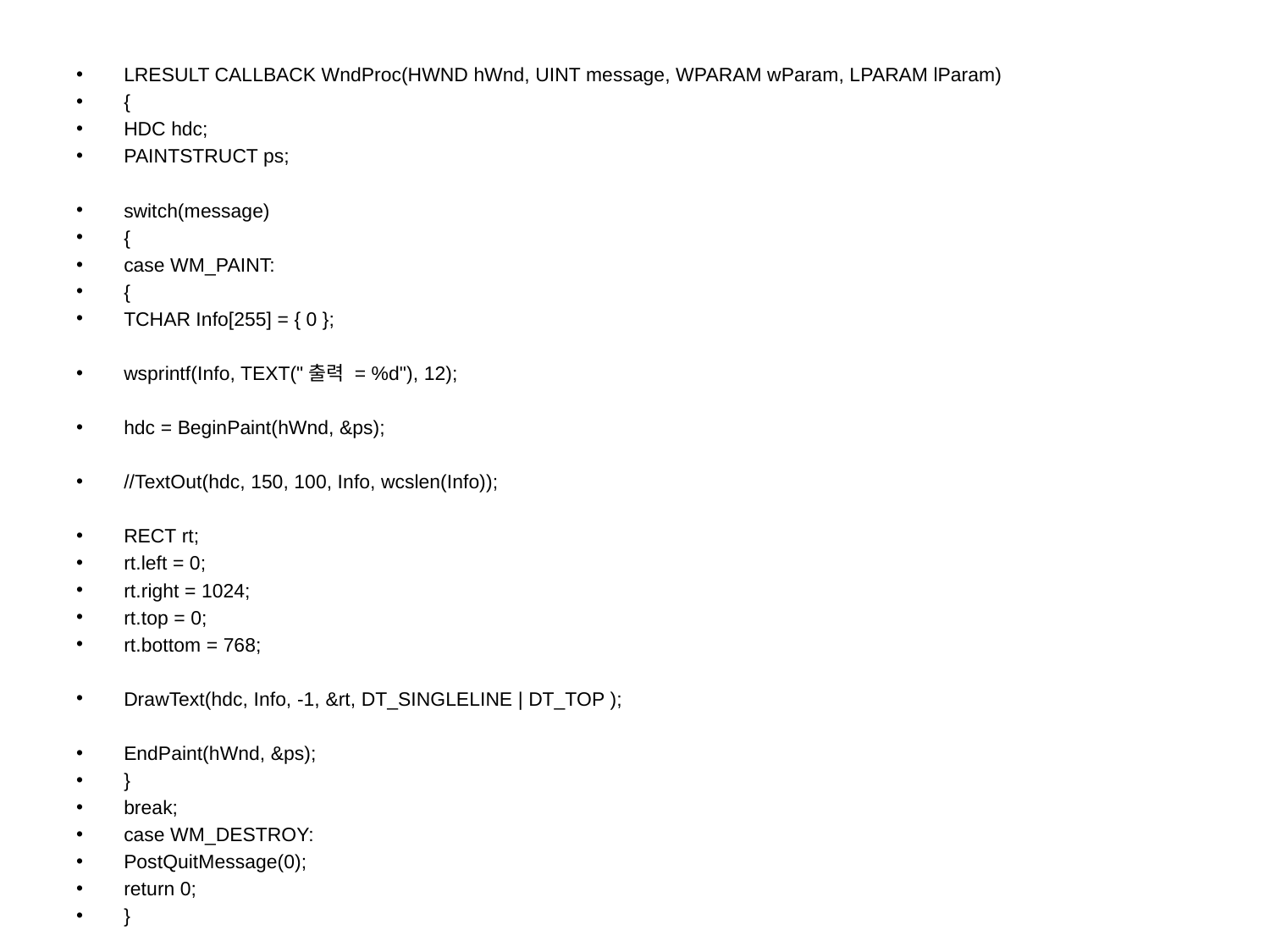

LRESULT CALLBACK WndProc(HWND hWnd, UINT message, WPARAM wParam, LPARAM lParam)
{
HDC hdc;
PAINTSTRUCT ps;

switch(message)
{
case WM_PAINT:
{
TCHAR Info[255] = { 0 };

wsprintf(Info, TEXT("출력 = %d"), 12);

hdc = BeginPaint(hWnd, &ps);

//TextOut(hdc, 150, 100, Info, wcslen(Info));

RECT rt;
rt.left = 0;
rt.right = 1024;
rt.top = 0;
rt.bottom = 768;

DrawText(hdc, Info, -1, &rt, DT_SINGLELINE | DT_TOP );

EndPaint(hWnd, &ps);
}
break;
case WM_DESTROY:
PostQuitMessage(0);
return 0;
}

return(DefWindowProc(hWnd,message,wParam,lParam));
}

#define TA_NOUPDATECP                0
#define TA_UPDATECP                  1
#define TA_LEFT                      0
#define TA_RIGHT                     2
#define TA_CENTER                    6
#define TA_TOP                       0
#define TA_BOTTOM                    8
#define TA_BASELINE                  24
#if (WINVER >= 0x0400)
#define TA_RTLREADING                256
#define TA_MASK       (TA_BASELINE+TA_CENTER+TA_UPDATECP+TA_RTLREADING)